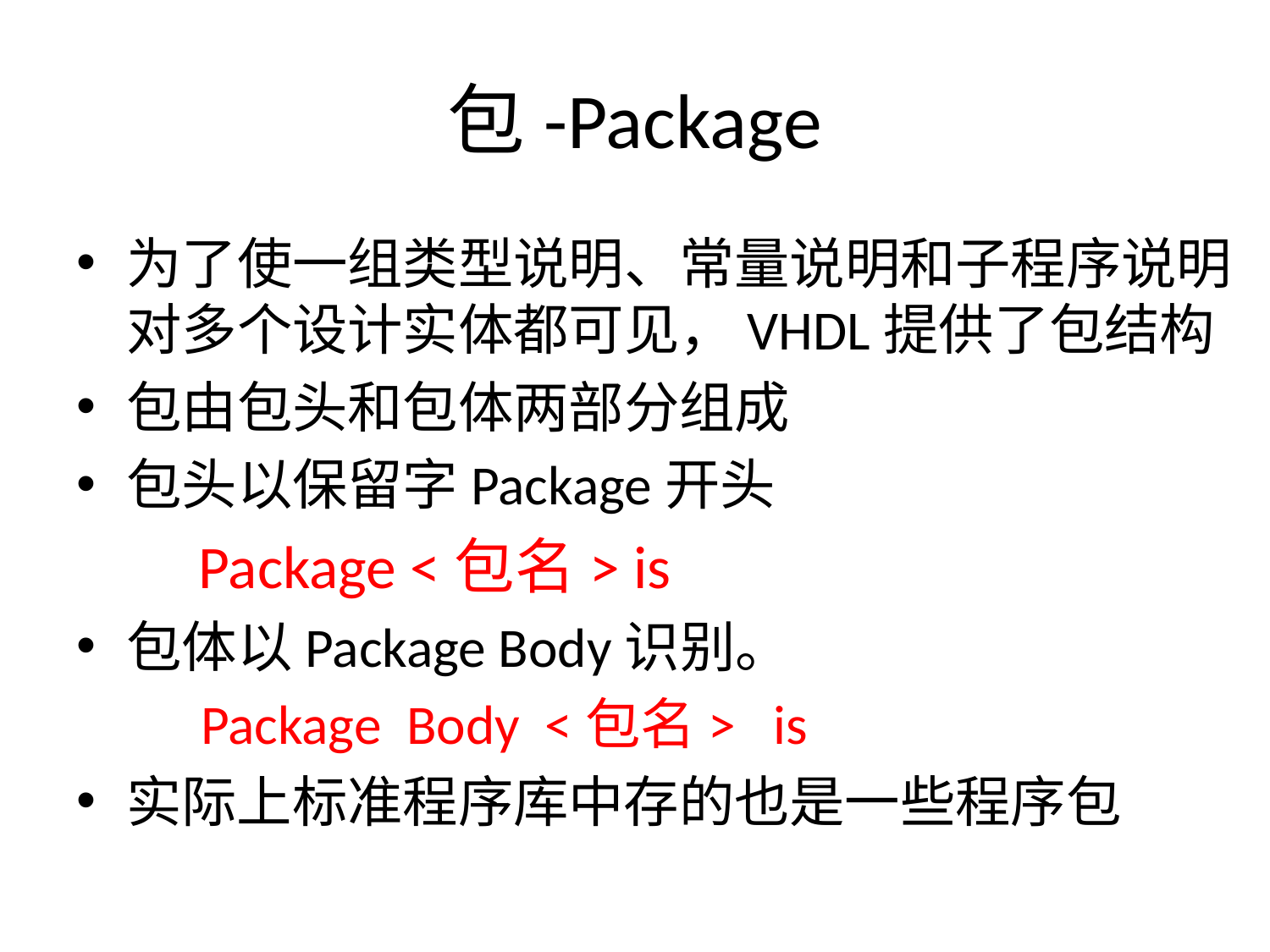

# 包-Package
为了使一组类型说明、常量说明和子程序说明对多个设计实体都可见，VHDL提供了包结构
包由包头和包体两部分组成
包头以保留字Package开头
     Package <包名> is
包体以Package Body识别。
	Package  Body  <包名>   is
实际上标准程序库中存的也是一些程序包